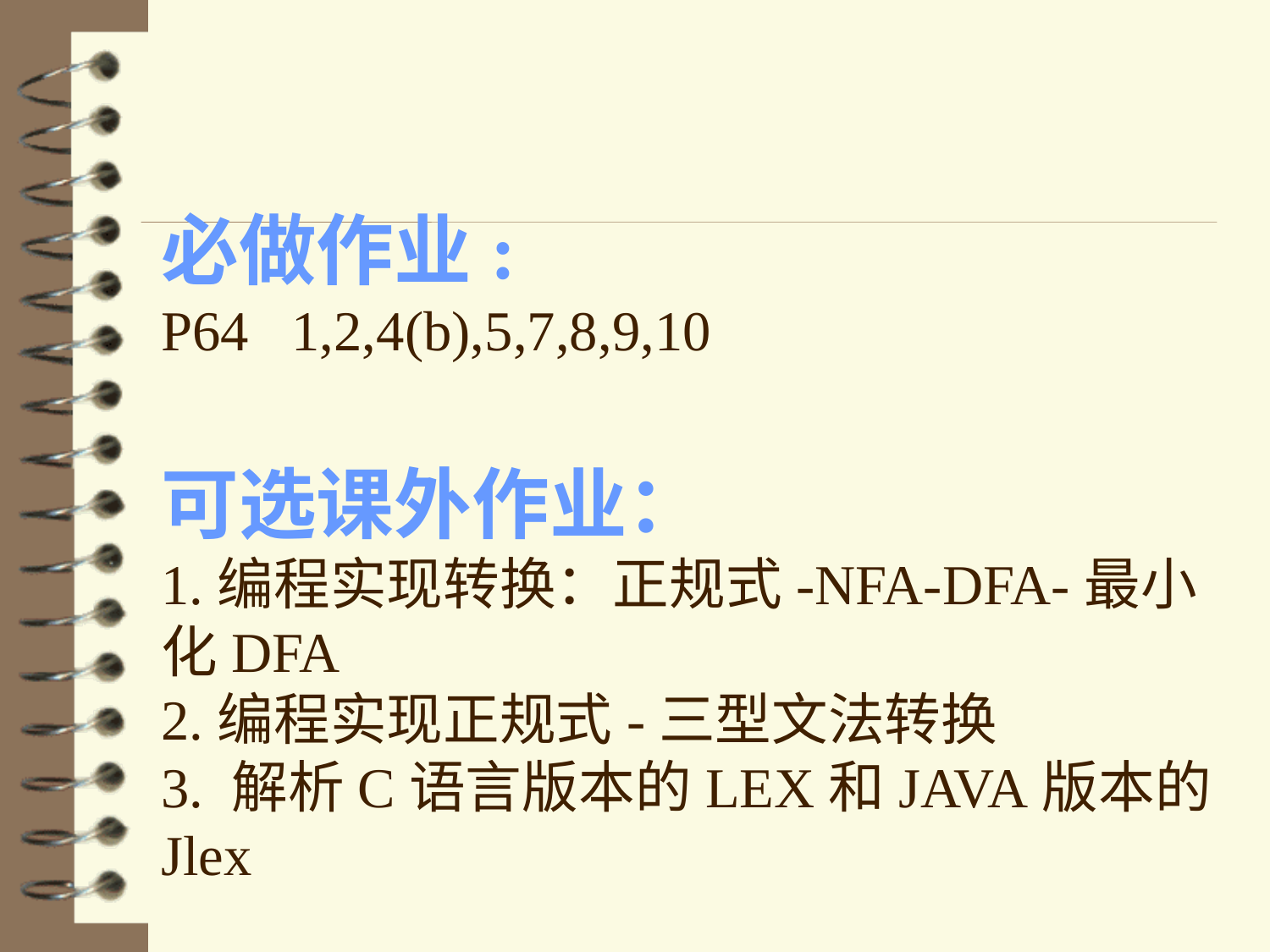

必做作业:
P64   1,2,4(b),5,7,8,9,10

可选课外作业：
1.编程实现转换：正规式-NFA-DFA-最小化DFA
2.编程实现正规式-三型文法转换
3. 解析C语言版本的LEX和JAVA版本的Jlex